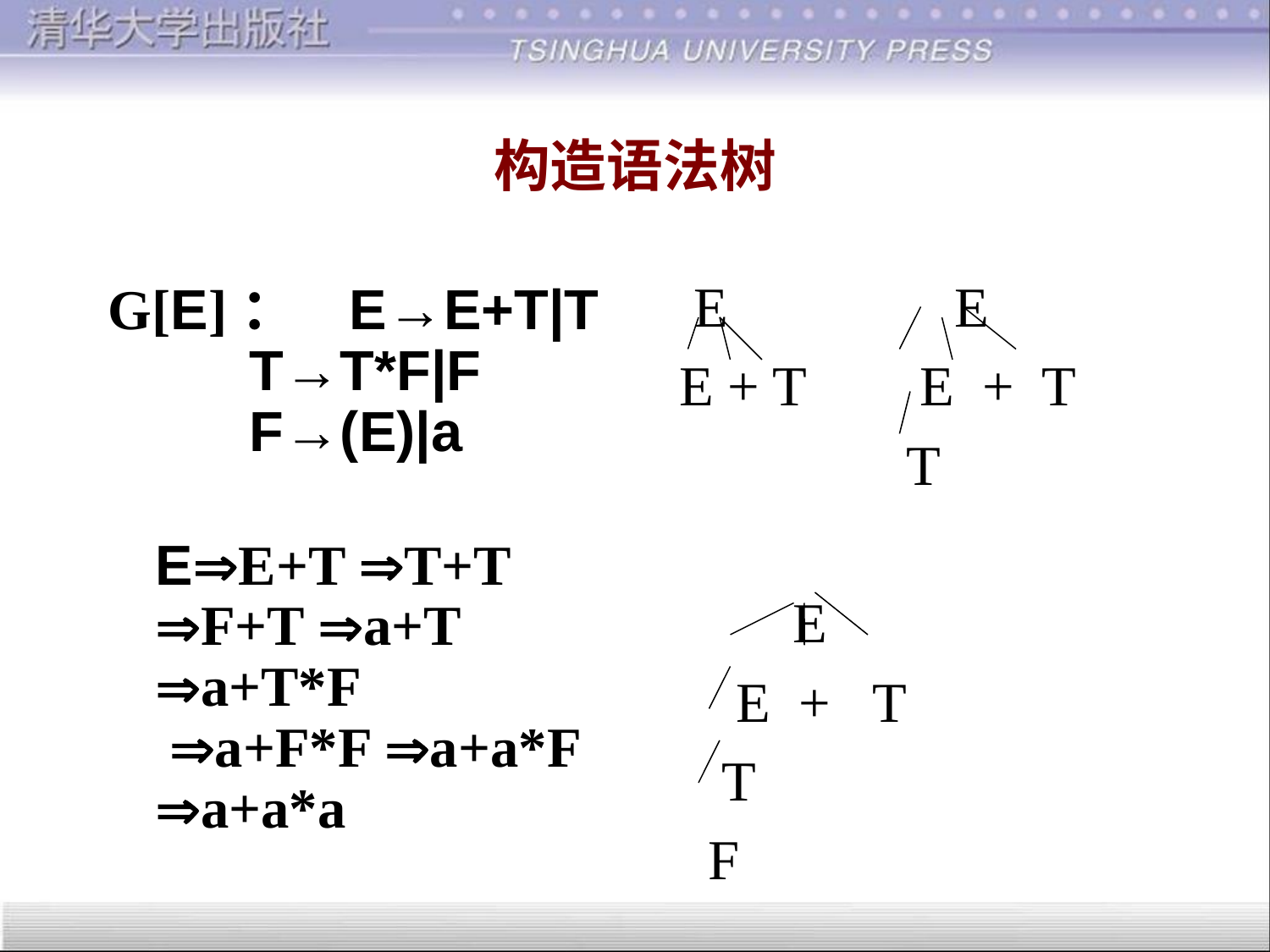

# 构造语法树
 E                E
E + T        E  +  T
                T

        E
    E  +   T
   T
  F
G[E]：   E→E+T|T
      T→T*F|F
      F→(E)|a
E⇒E+T ⇒T+T ⇒F+T ⇒a+T ⇒a+T*F
 ⇒a+F*F ⇒a+a*F ⇒a+a*a